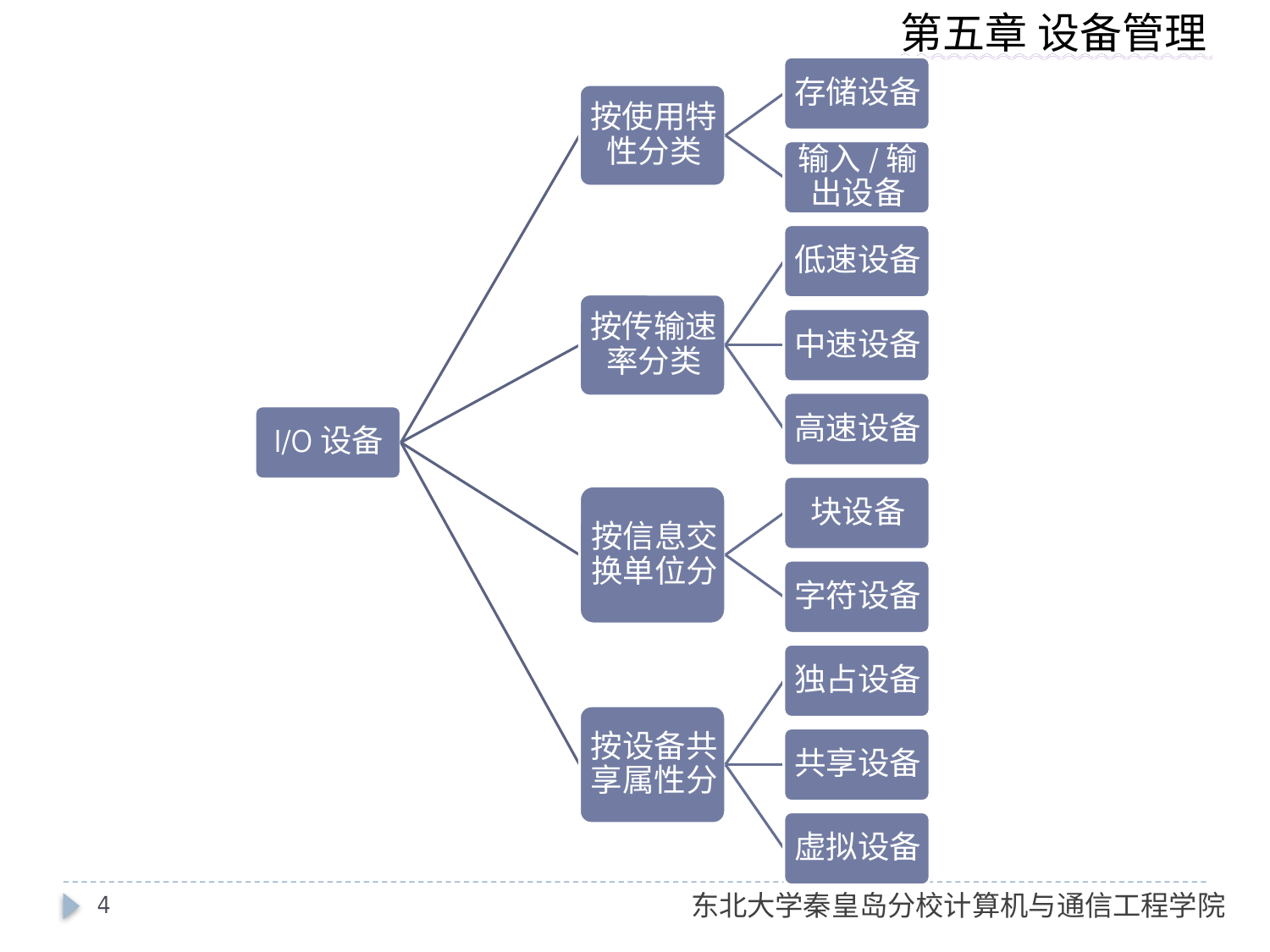

I/O设备

按使用特性分类

存储设备

输入/输出设备

按传输速率分类

低速设备

中速设备

高速设备

按信息交换单位分

块设备

字符设备

按设备共享属性分

独占设备

共享设备

虚拟设备

4